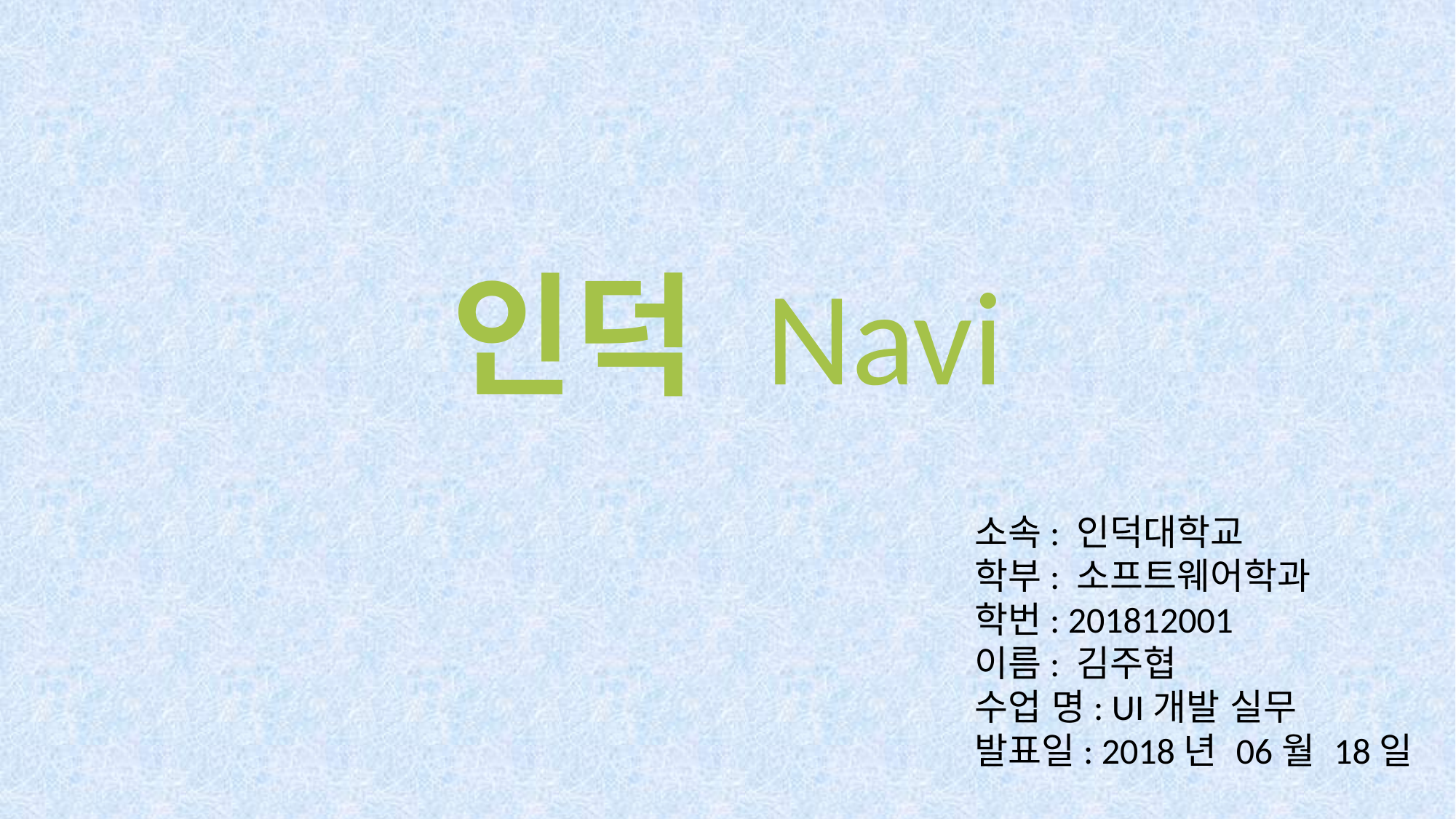

# 인덕 Navi
소속: 인덕대학교
학부: 소프트웨어학과
학번: 201812001
이름: 김주협
수업 명: UI개발 실무
발표일: 2018년 06월 18일